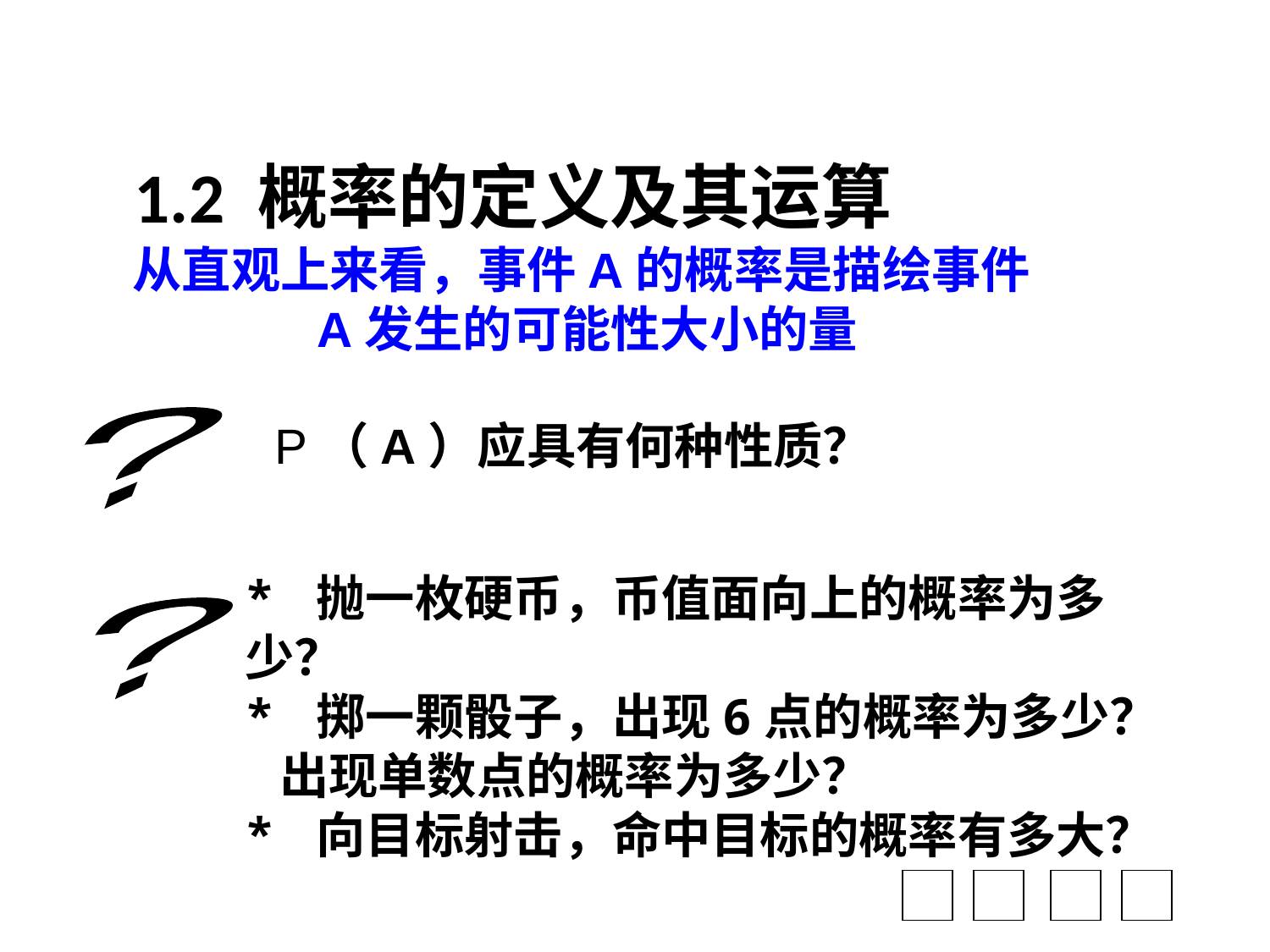

# 1.2 概率的定义及其运算
从直观上来看，事件A的概率是描绘事件A发生的可能性大小的量
?
P（A）应具有何种性质？
* 抛一枚硬币，币值面向上的概率为多少？
* 掷一颗骰子，出现6点的概率为多少？
  出现单数点的概率为多少？
* 向目标射击，命中目标的概率有多大？
?